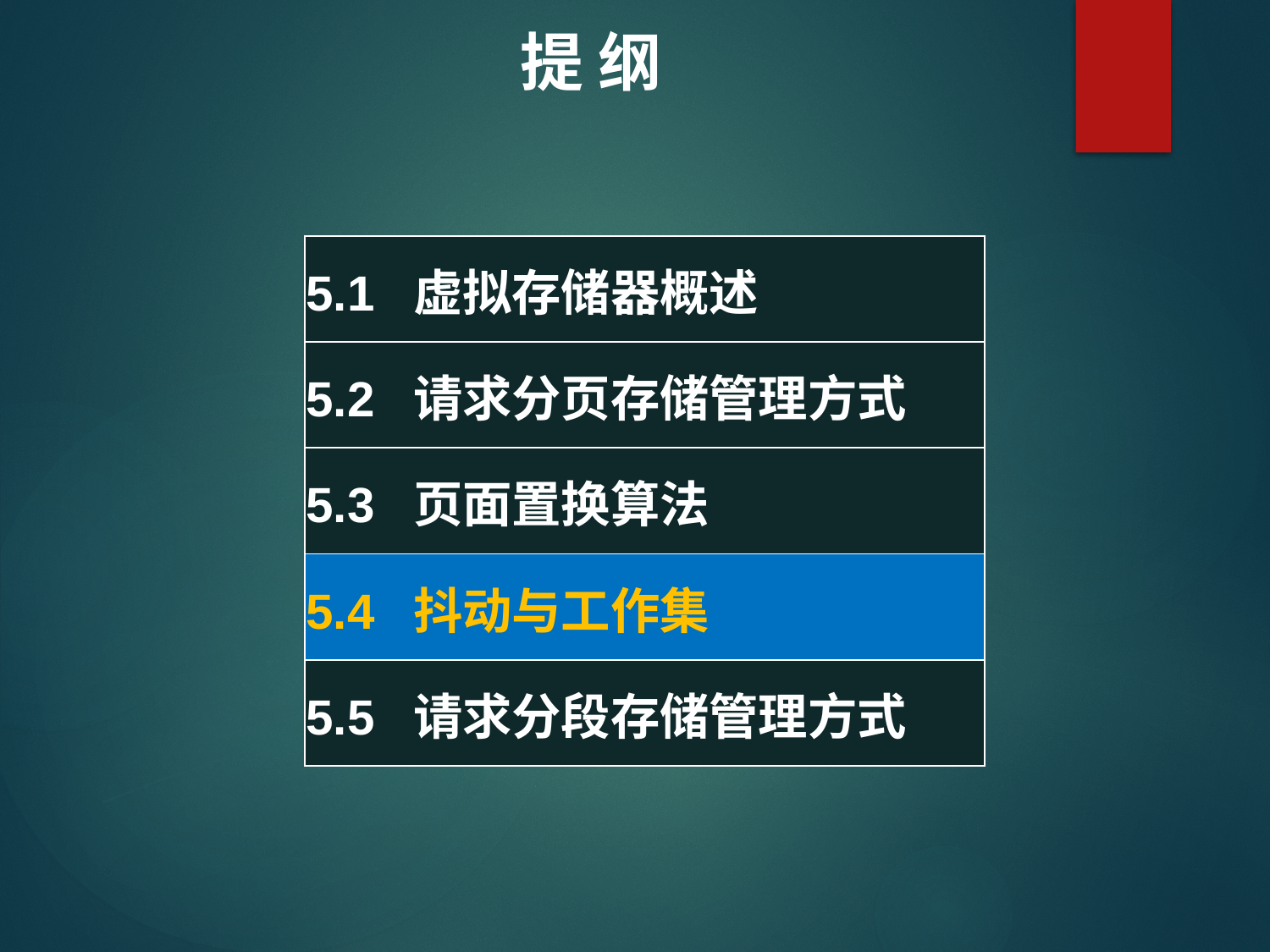

提 纲
| 5.1 虚拟存储器概述 |
| --- |
| 5.2 请求分页存储管理方式 |
| 5.3 页面置换算法 |
| 5.4 抖动与工作集 |
| 5.5 请求分段存储管理方式 |